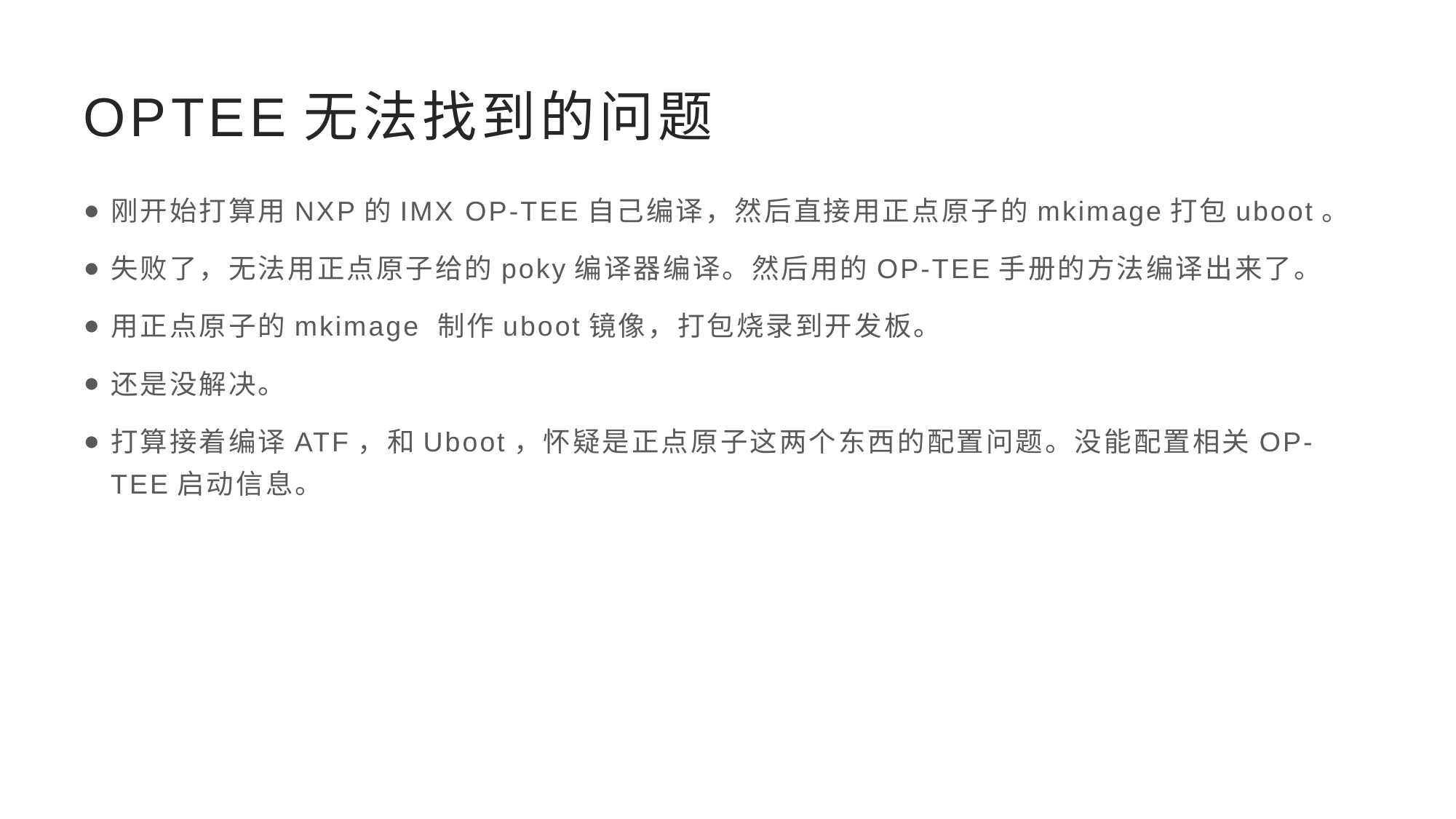

# OPTEE无法找到的问题
刚开始打算用NXP的IMX OP-TEE自己编译，然后直接用正点原子的mkimage打包uboot。
失败了，无法用正点原子给的poky编译器编译。然后用的OP-TEE手册的方法编译出来了。
用正点原子的mkimage 制作uboot镜像，打包烧录到开发板。
还是没解决。
打算接着编译ATF，和Uboot，怀疑是正点原子这两个东西的配置问题。没能配置相关OP-TEE启动信息。